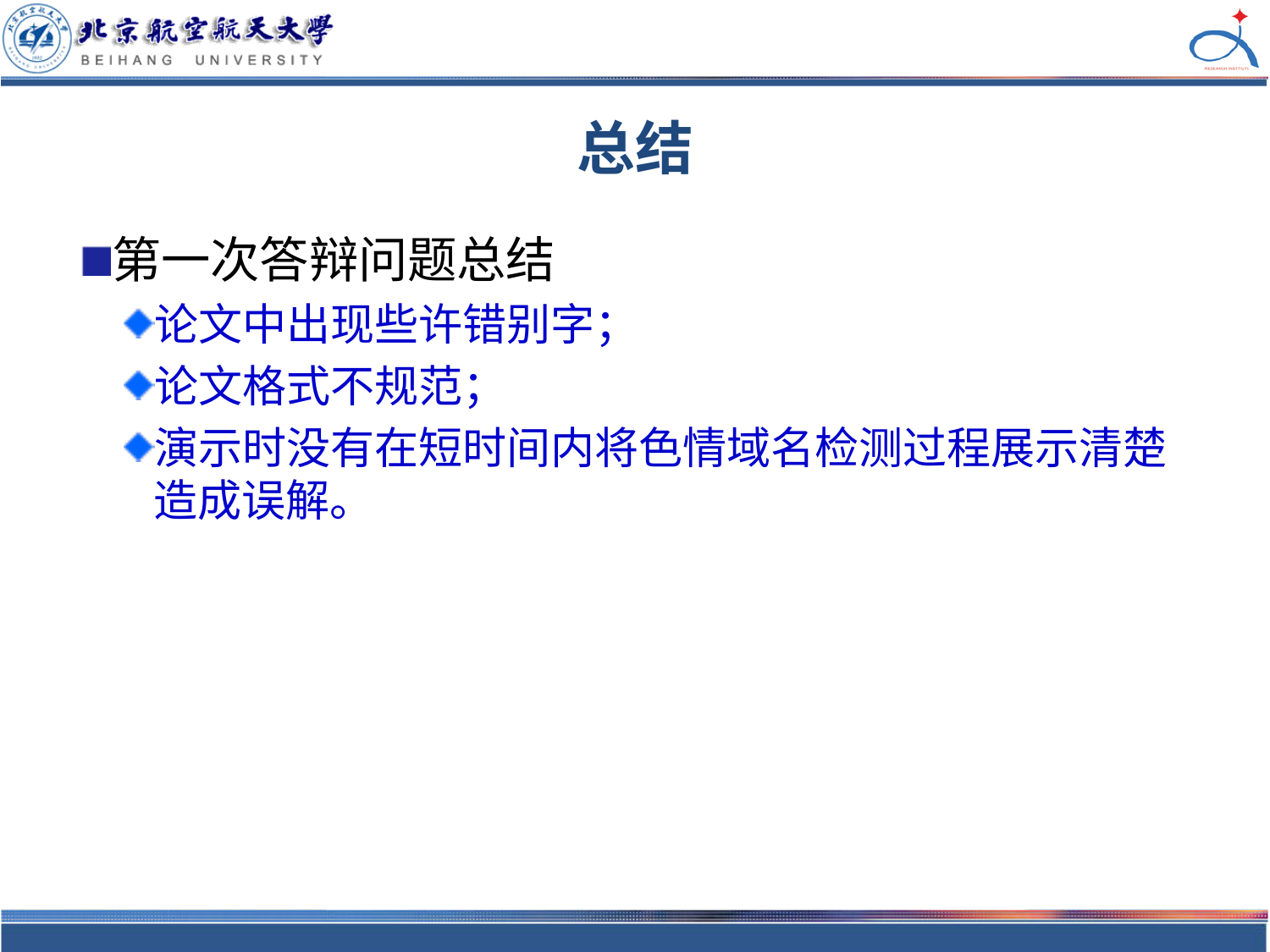

# 总结
第一次答辩问题总结
论文中出现些许错别字；
论文格式不规范；
演示时没有在短时间内将色情域名检测过程展示清楚造成误解。